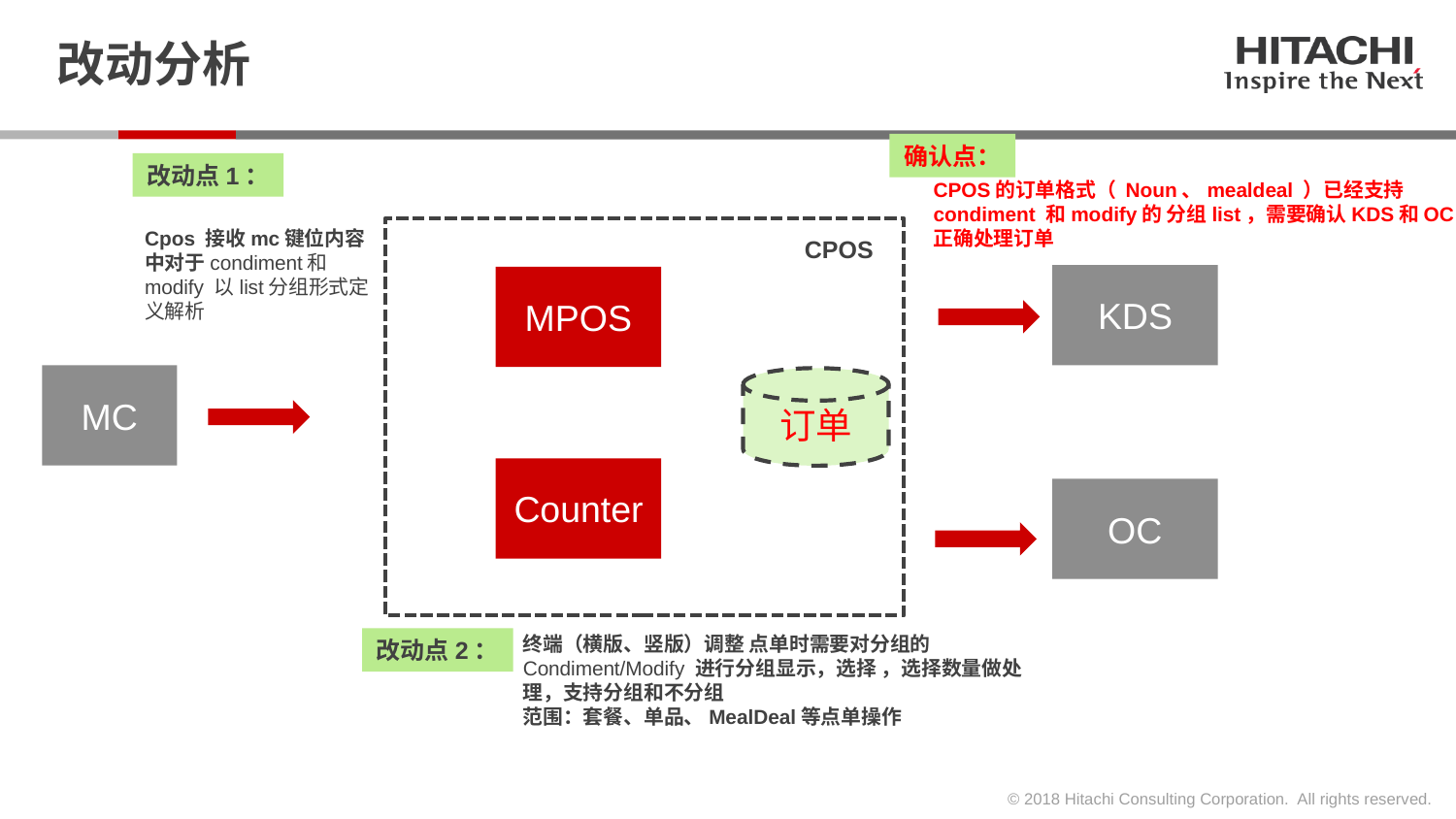

# 改动分析
确认点：
改动点1：
CPOS的订单格式（ Noun、mealdeal ）已经支持condiment 和modify的 分组list，需要确认KDS和OC 正确处理订单

Cpos 接收mc键位内容中对于condiment和modify 以list分组形式定义解析
CPOS
KDS
MPOS

MC
订单

Counter
OC

终端（横版、竖版）调整 点单时需要对分组的Condiment/Modify 进行分组显示，选择 ，选择数量做处理，支持分组和不分组
范围：套餐、单品、MealDeal等点单操作
改动点2：